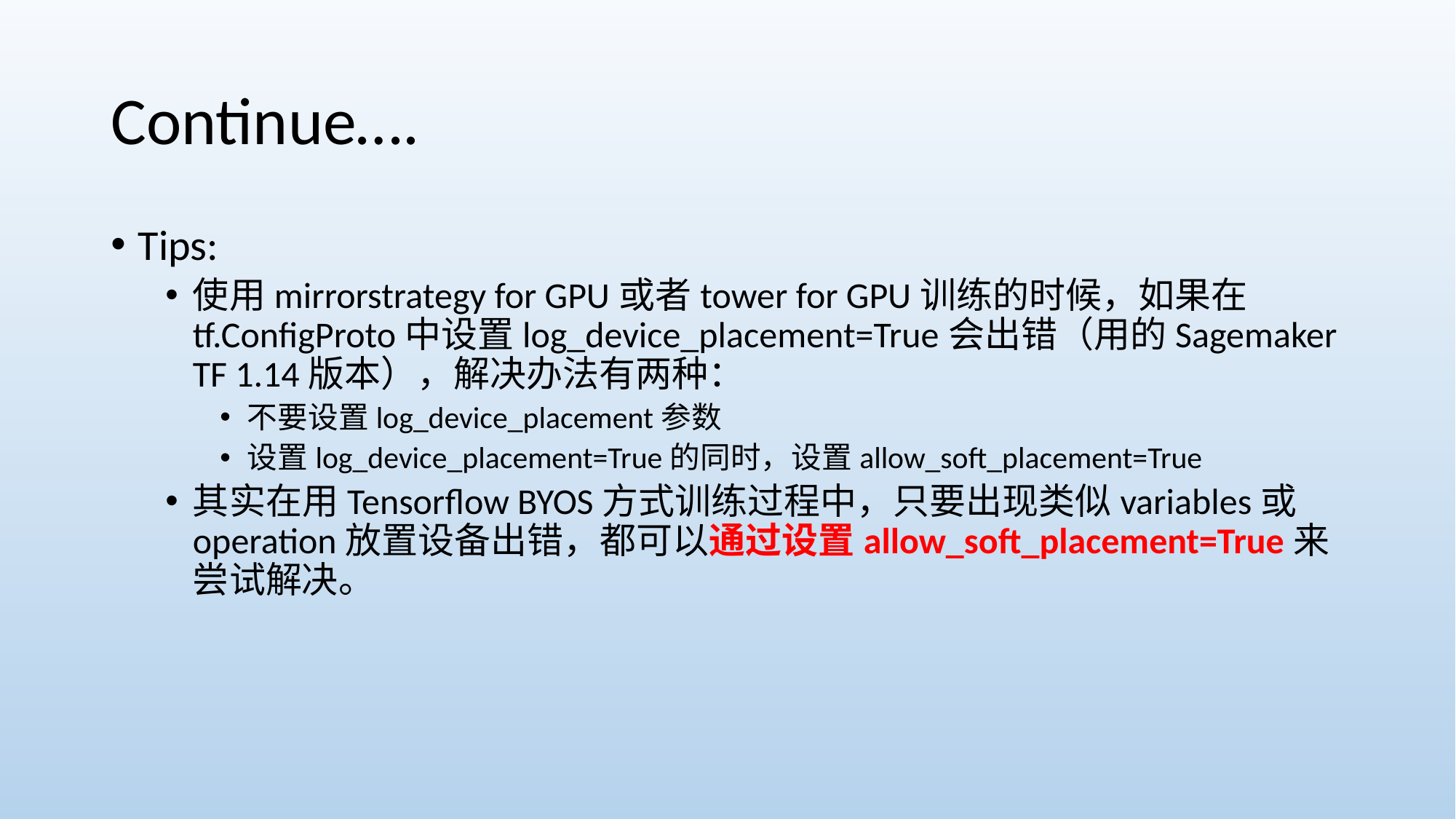

# Continue….
Tips:
使用mirrorstrategy for GPU或者tower for GPU训练的时候，如果在tf.ConfigProto中设置log_device_placement=True会出错（用的Sagemaker TF 1.14版本），解决办法有两种：
不要设置log_device_placement参数
设置log_device_placement=True的同时，设置allow_soft_placement=True
其实在用Tensorflow BYOS方式训练过程中，只要出现类似variables或operation放置设备出错，都可以通过设置allow_soft_placement=True来尝试解决。